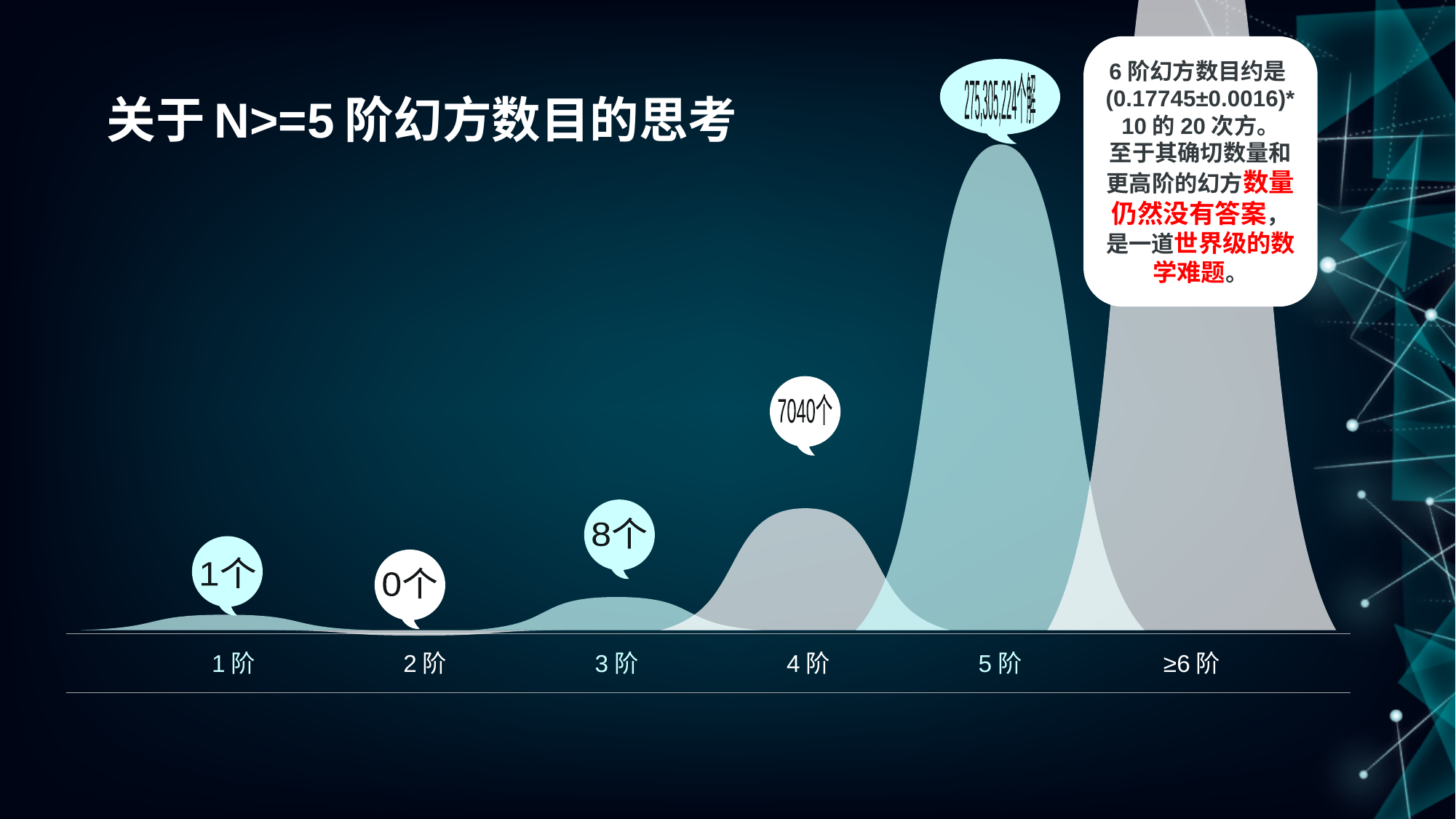

275,305,224个解

7040个

8个

1个
0个

1阶
2阶
3阶
4阶
5阶
≥6阶
6阶幻方数目约是(0.17745±0.0016)*10的20次方。
至于其确切数量和更高阶的幻方数量仍然没有答案，
是一道世界级的数学难题。
关于N>=5阶幻方数目的思考